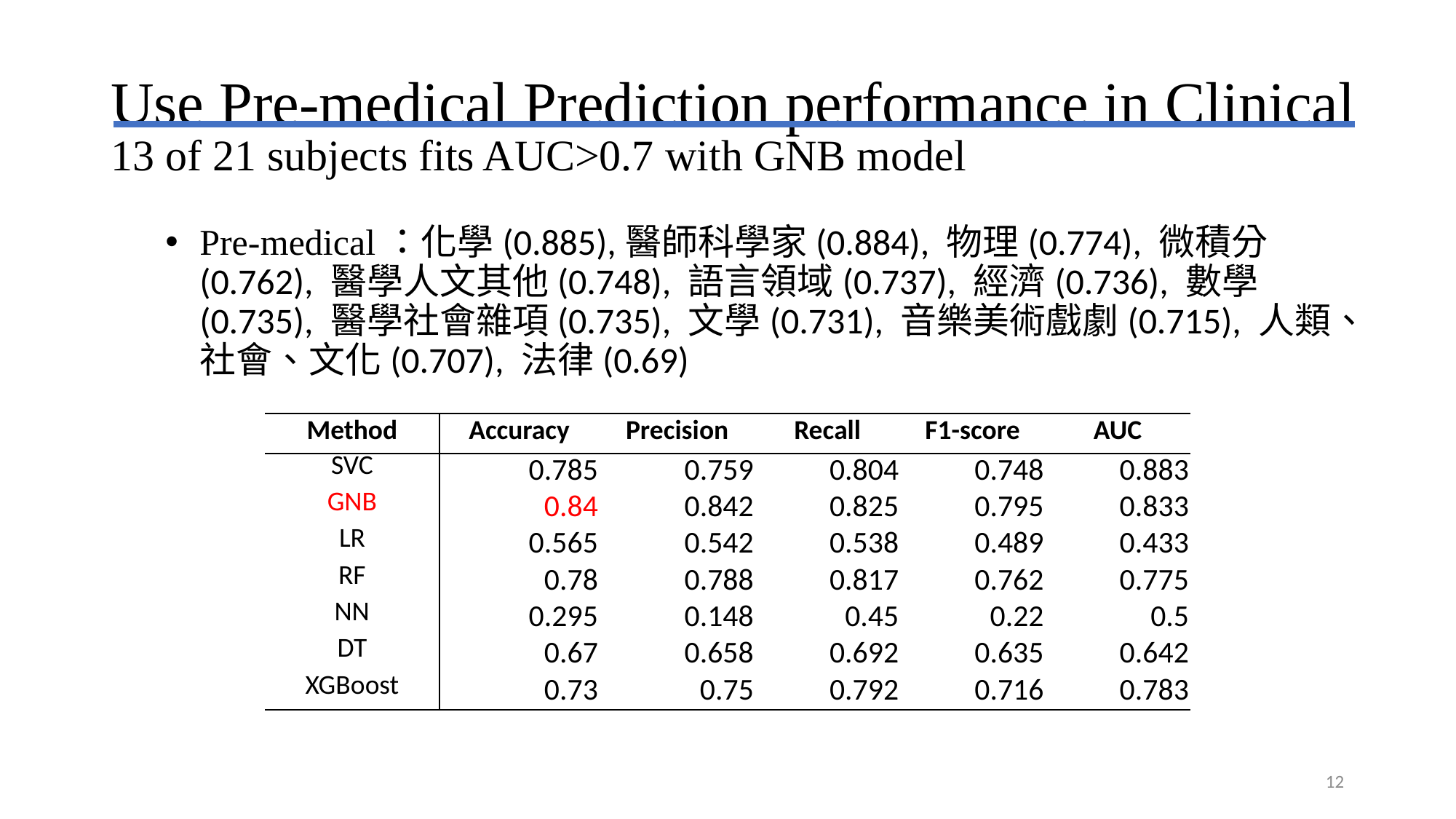

# Use Pre-medical Prediction performance in Clinical 13 of 21 subjects fits AUC>0.7 with GNB model
Pre-medical：化學(0.885),醫師科學家(0.884), 物理(0.774), 微積分(0.762), 醫學人文其他(0.748), 語言領域(0.737), 經濟(0.736), 數學(0.735), 醫學社會雜項(0.735), 文學(0.731), 音樂美術戲劇(0.715), 人類、社會、文化(0.707), 法律(0.69)

| Method | Accuracy | Precision | Recall | F1-score | AUC |
| --- | --- | --- | --- | --- | --- |
| SVC | 0.785 | 0.759 | 0.804 | 0.748 | 0.883 |
| GNB | 0.84 | 0.842 | 0.825 | 0.795 | 0.833 |
| LR | 0.565 | 0.542 | 0.538 | 0.489 | 0.433 |
| RF | 0.78 | 0.788 | 0.817 | 0.762 | 0.775 |
| NN | 0.295 | 0.148 | 0.45 | 0.22 | 0.5 |
| DT | 0.67 | 0.658 | 0.692 | 0.635 | 0.642 |
| XGBoost | 0.73 | 0.75 | 0.792 | 0.716 | 0.783 |
12